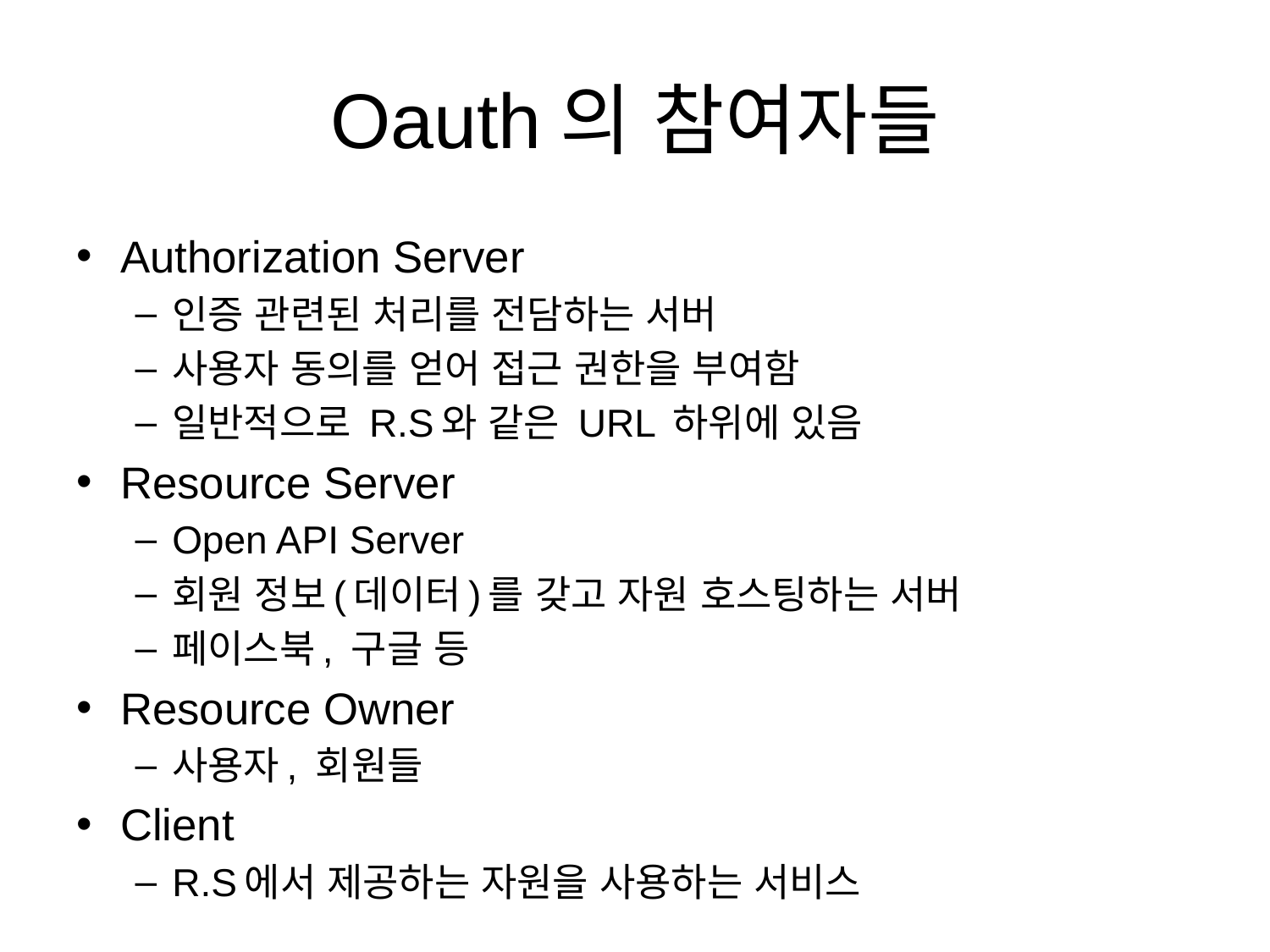

# Oauth의 참여자들
Authorization Server
인증 관련된 처리를 전담하는 서버
사용자 동의를 얻어 접근 권한을 부여함
일반적으로 R.S와 같은 URL 하위에 있음
Resource Server
Open API Server
회원 정보(데이터)를 갖고 자원 호스팅하는 서버
페이스북, 구글 등
Resource Owner
사용자, 회원들
Client
R.S에서 제공하는 자원을 사용하는 서비스